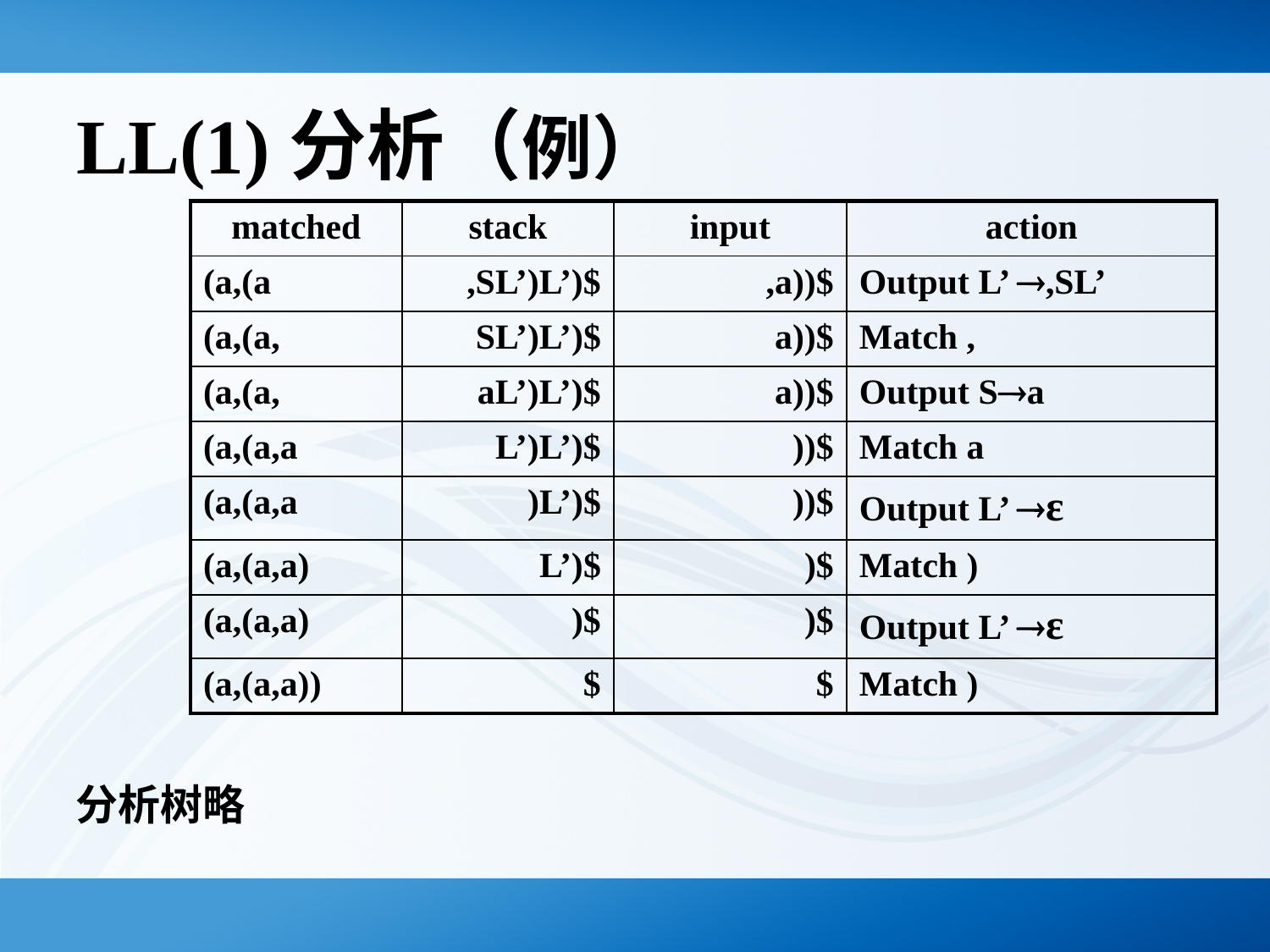

# LL(1)分析（例）
| matched | stack | input | action |
| --- | --- | --- | --- |
| (a,(a | ,SL’)L’)$ | ,a))$ | Output L’ →,SL’ |
| (a,(a, | SL’)L’)$ | a))$ | Match , |
| (a,(a, | aL’)L’)$ | a))$ | Output S→a |
| (a,(a,a | L’)L’)$ | ))$ | Match a |
| (a,(a,a | )L’)$ | ))$ | Output L’ →ε |
| (a,(a,a) | L’)$ | )$ | Match ) |
| (a,(a,a) | )$ | )$ | Output L’ →ε |
| (a,(a,a)) | $ | $ | Match ) |
分析树略